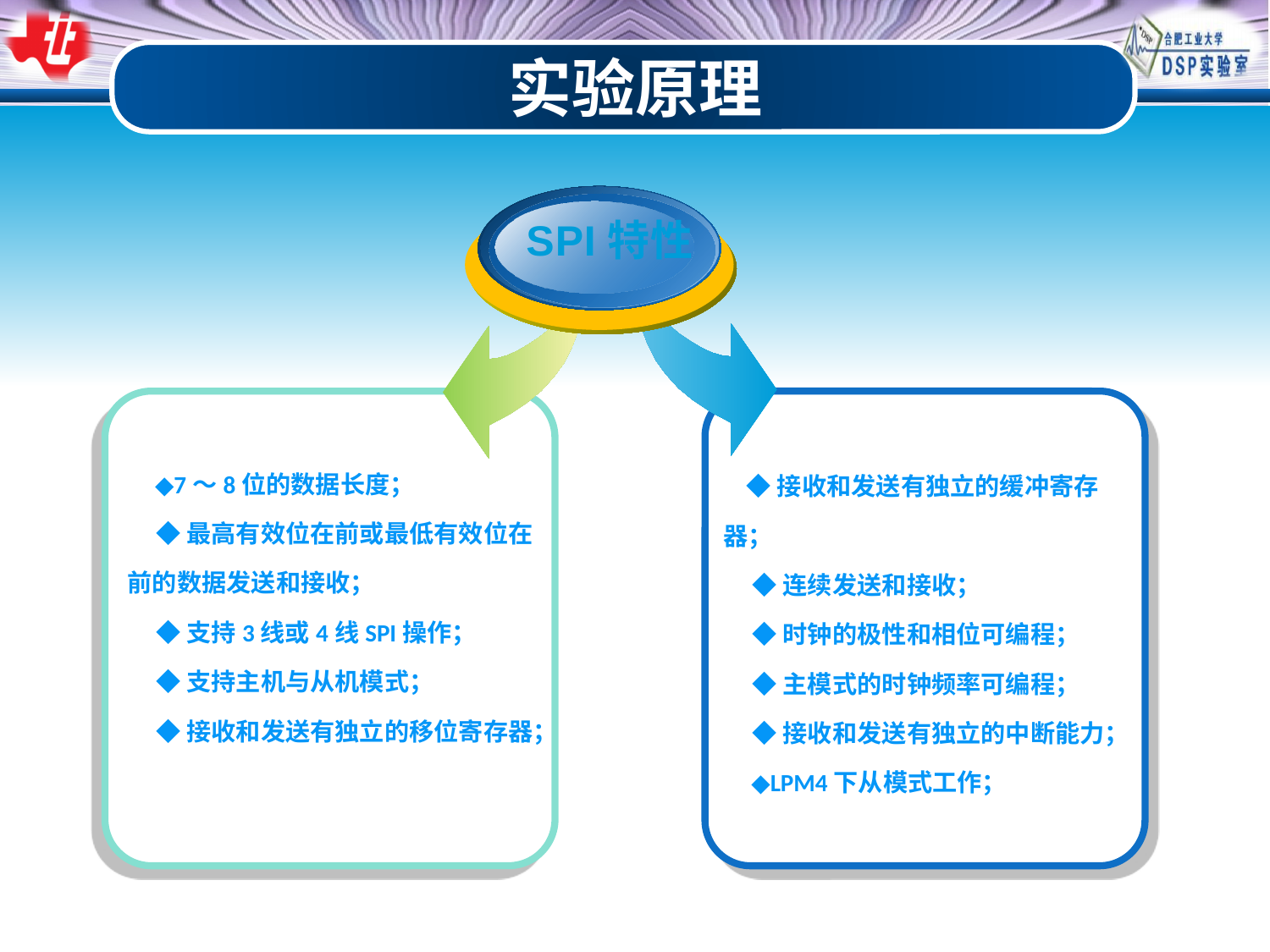

实验原理

SPI特性

     ◆7～8位的数据长度；
     ◆最高有效位在前或最低有效位在前的数据发送和接收；
     ◆支持3线或4线SPI操作；
     ◆支持主机与从机模式；
     ◆接收和发送有独立的移位寄存器；
    ◆接收和发送有独立的缓冲寄存器；
     ◆连续发送和接收；
     ◆时钟的极性和相位可编程；
     ◆主模式的时钟频率可编程；
     ◆接收和发送有独立的中断能力；
     ◆LPM4下从模式工作；